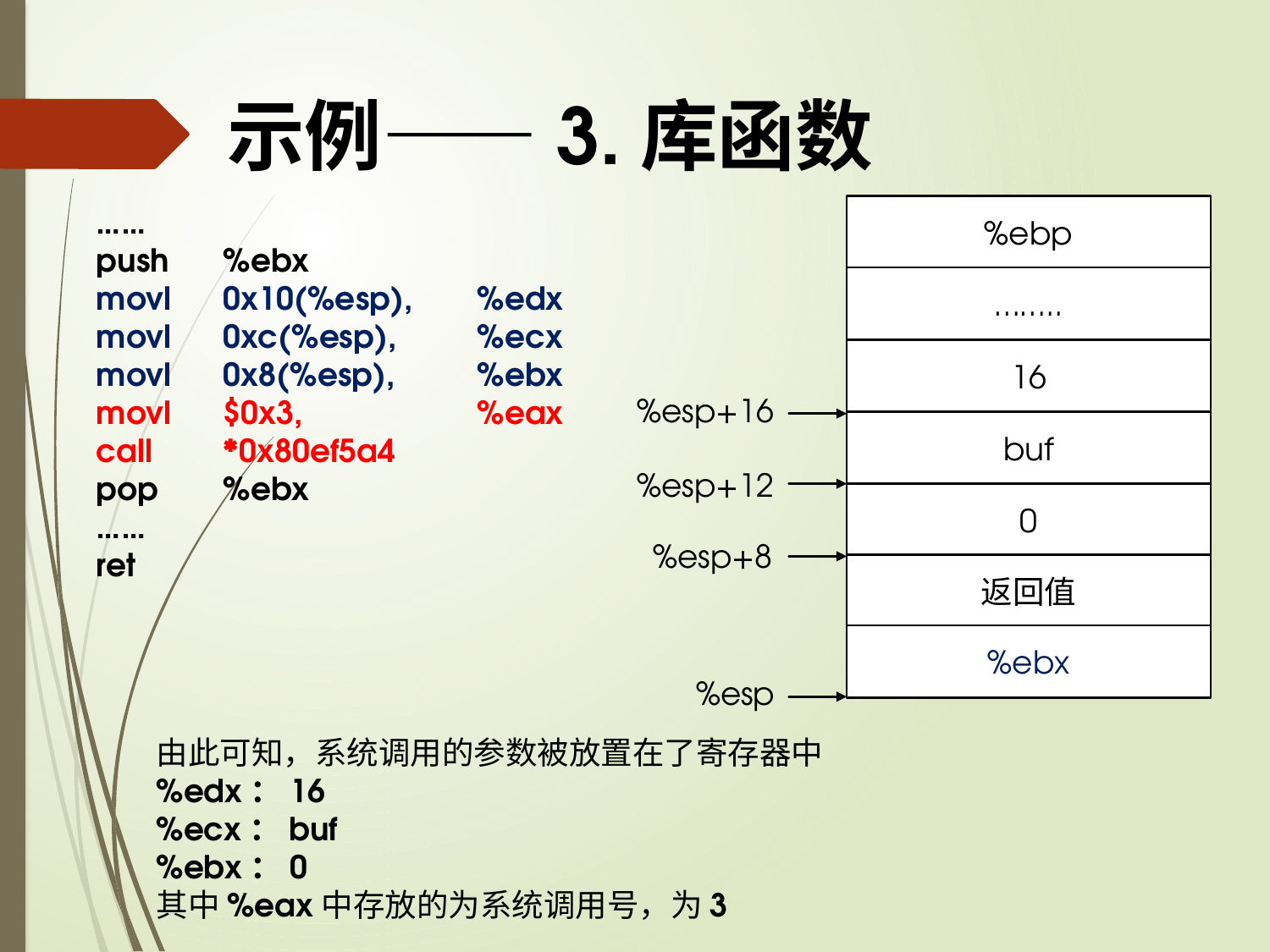

示例——3.库函数
……
push	%ebx
movl	0x10(%esp),	%edx
movl	0xc(%esp),	%ecx
movl	0x8(%esp),	%ebx
movl	$0x3,		%eax
call	*0x80ef5a4
pop	%ebx
……
ret
%ebp
……..
16
%esp+16
buf
%esp+12
0
%esp+8
返回值
%ebx
%esp
由此可知，系统调用的参数被放置在了寄存器中
%edx：16
%ecx：buf
%ebx：0
其中%eax中存放的为系统调用号，为3